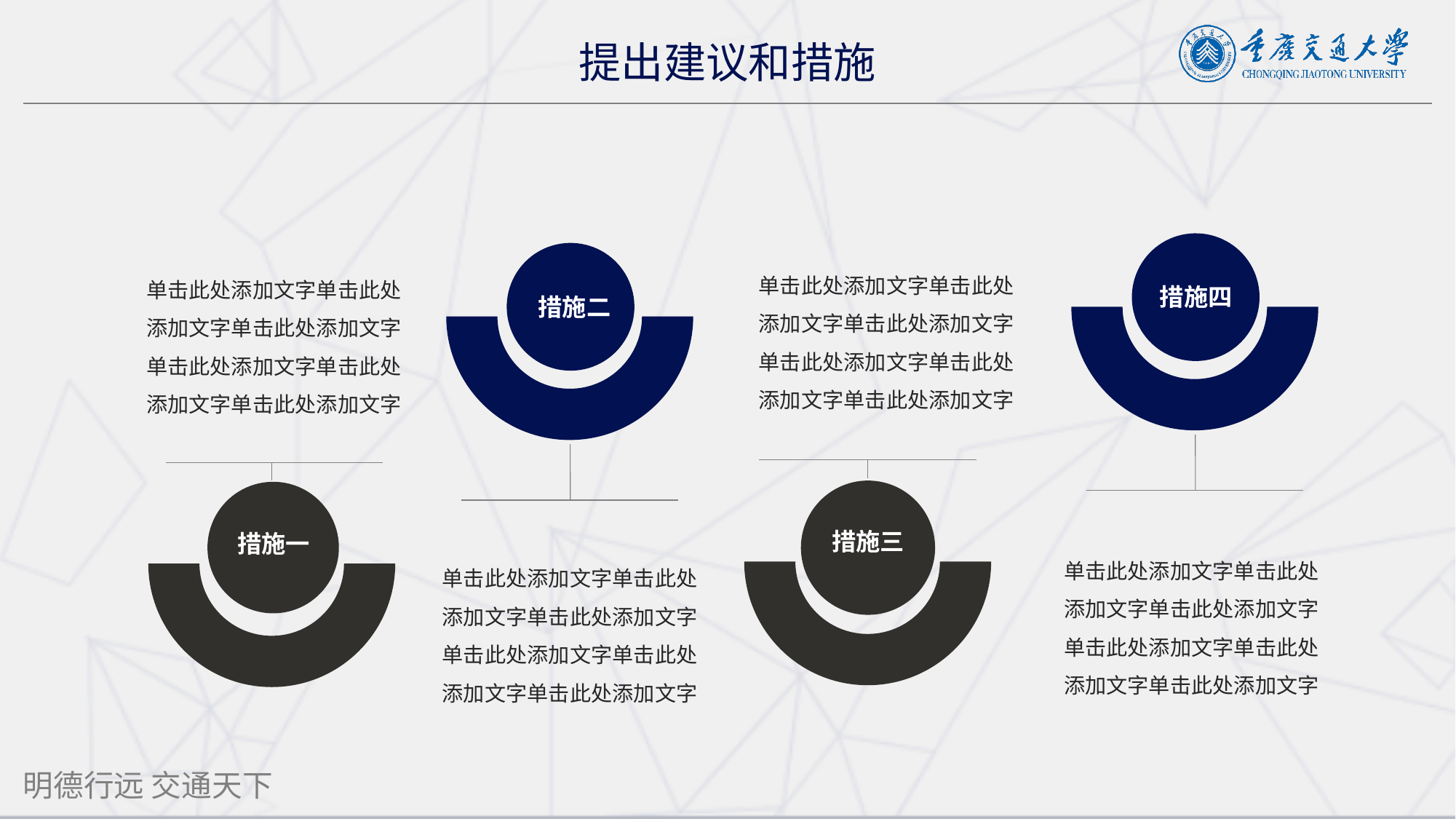

提出建议和措施

单击此处添加文字单击此处添加文字单击此处添加文字单击此处添加文字单击此处添加文字单击此处添加文字
单击此处添加文字单击此处添加文字单击此处添加文字单击此处添加文字单击此处添加文字单击此处添加文字
措施四
措施二

措施一

措施三
单击此处添加文字单击此处添加文字单击此处添加文字单击此处添加文字单击此处添加文字单击此处添加文字
单击此处添加文字单击此处添加文字单击此处添加文字单击此处添加文字单击此处添加文字单击此处添加文字